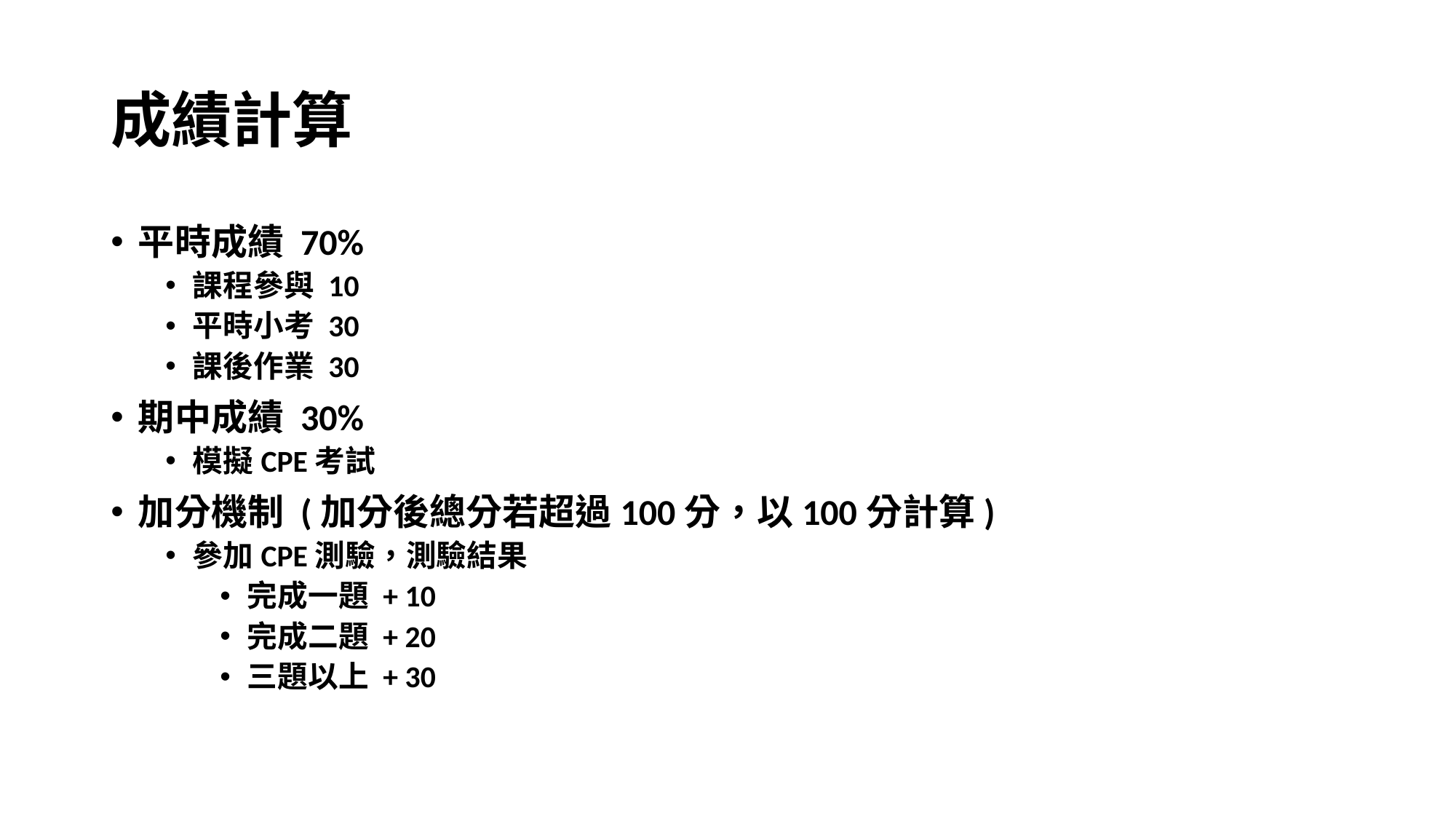

# 成績計算
平時成績 70%
課程參與 10
平時小考 30
課後作業 30
期中成績 30%
模擬CPE考試
加分機制 (加分後總分若超過100分，以100分計算)
參加CPE測驗，測驗結果
完成一題 + 10
完成二題 + 20
三題以上 + 30